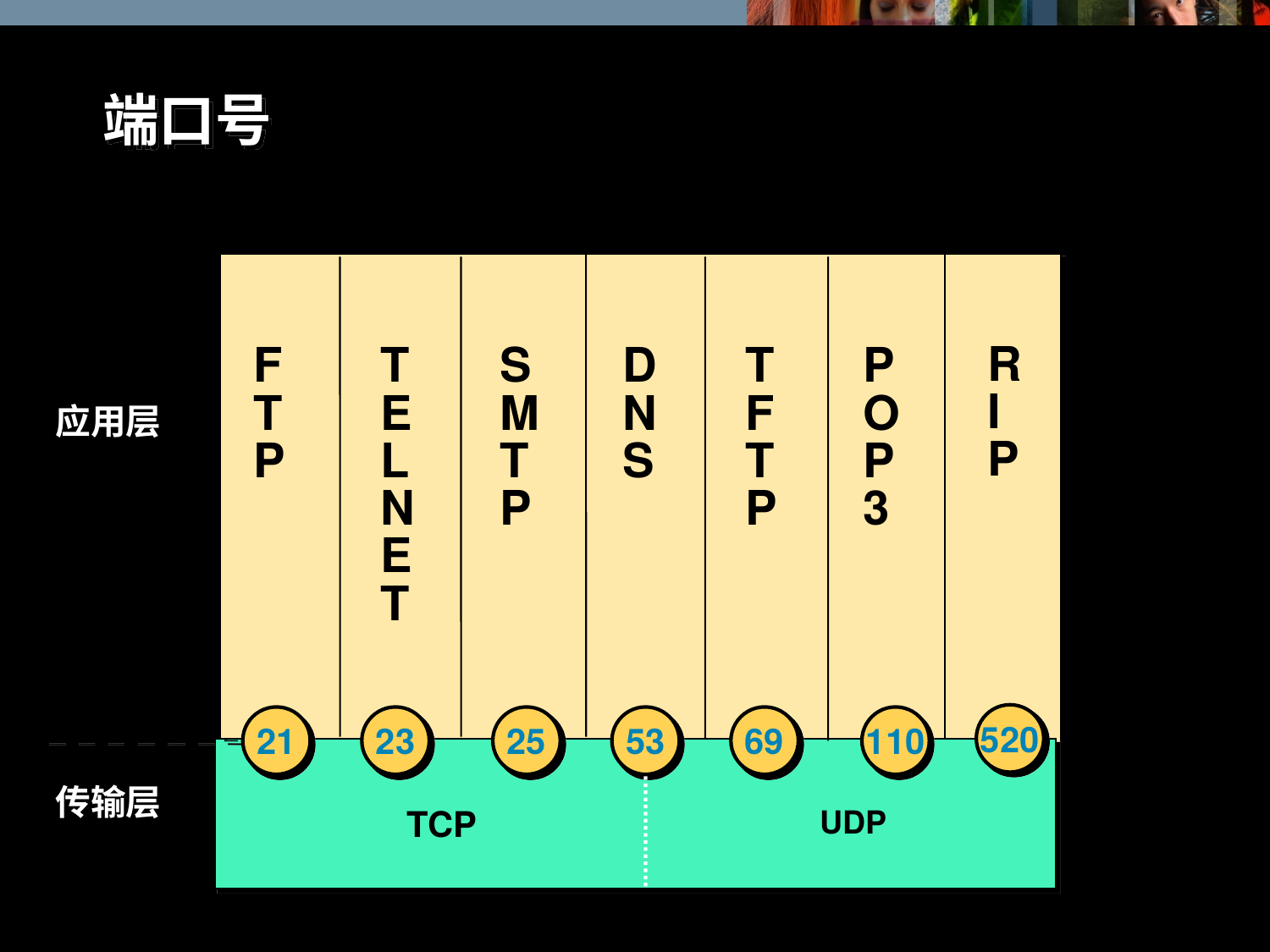

# 端口号

R
I
P
F
T
P
T
E
L
N
E
T
S
M
T
P
D
N
S
T
F
T
P
P
O
P
3
应用层
520
21
23
25
53
69
110

传输层

TCP
UDP